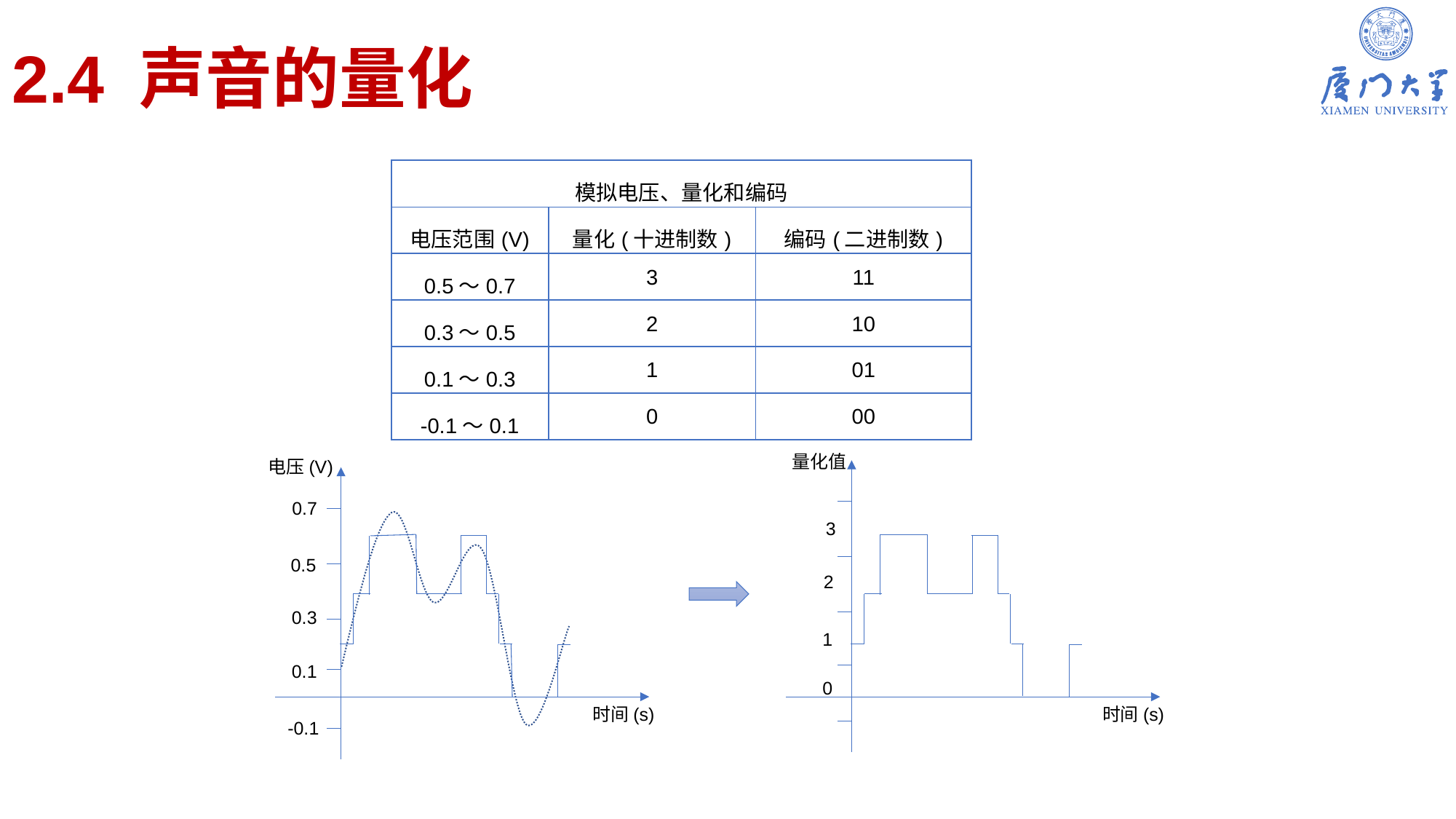

# 2.4 声音的量化
| 模拟电压、量化和编码 |  |  |
| --- | --- | --- |
| 电压范围(V) | 量化(十进制数) | 编码(二进制数) |
| 0.5～0.7 | 3 | 11 |
| 0.3～0.5 | 2 | 10 |
| 0.1～0.3 | 1 | 01 |
| -0.1～0.1 | 0 | 00 |
量化值
电压(V)
0.7

3
0.5
2

0.3
1
0.1
0
时间(s)
时间(s)
-0.1